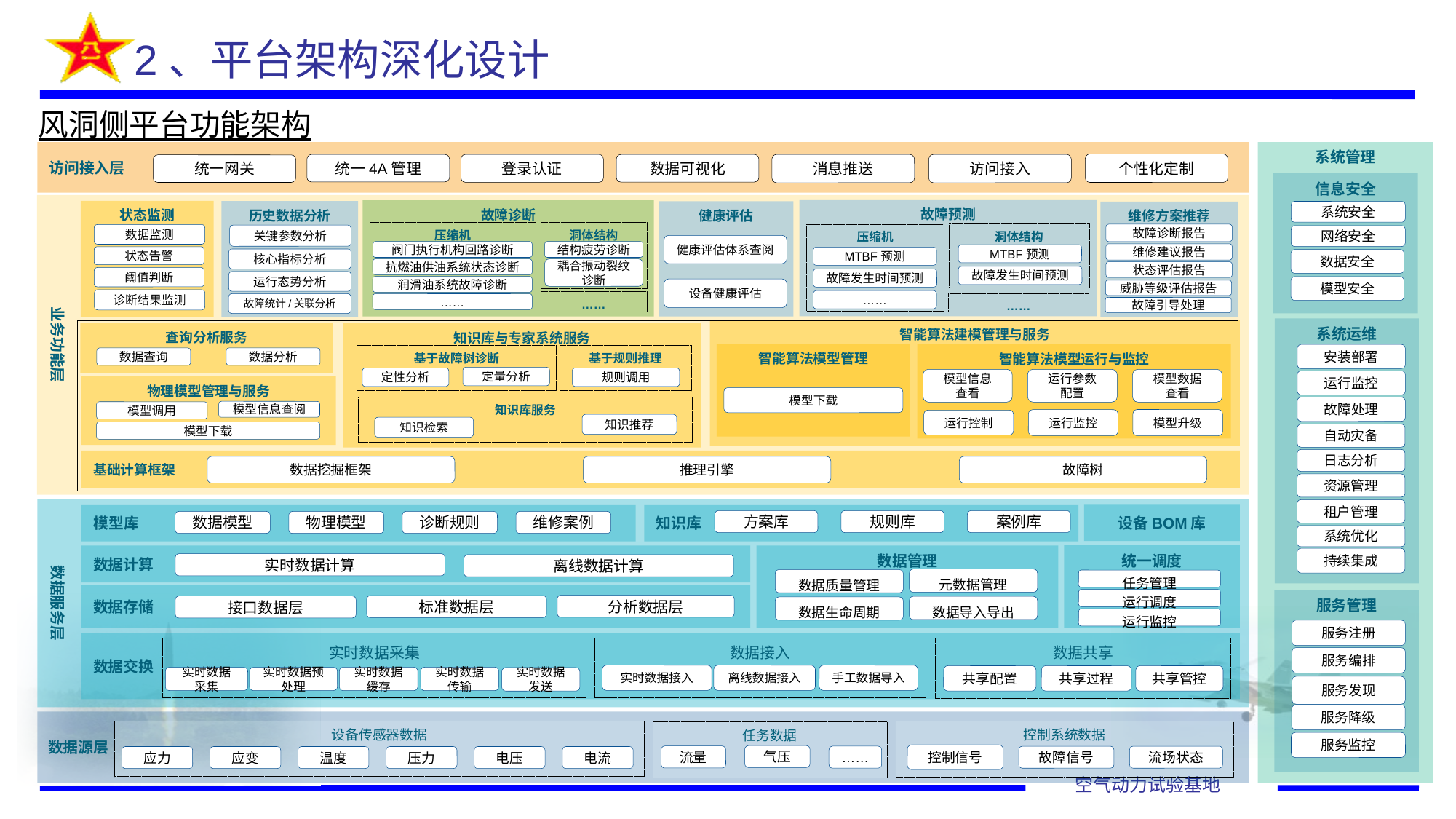

2、平台架构深化设计
# 风洞侧平台功能架构
系统管理
访问接入层
个性化定制
统一4A管理
登录认证
数据可视化
消息推送
访问接入
统一网关
信息安全
业务功能层
故障预测
故障诊断
状态监测
历史数据分析
健康评估
系统安全
网络安全
维修方案推荐
洞体结构
压缩机
洞体结构
压缩机
故障诊断报告
维修建议报告
状态评估报告
威胁等级评估报告
故障引导处理
数据监测
状态告警
阈值判断
诊断结果监测
关键参数分析
核心指标分析
运行态势分析
故障统计/关联分析
健康评估体系查阅
结构疲劳诊断
阀门执行机构回路诊断
MTBF预测
MTBF预测
数据安全
抗燃油供油系统状态诊断
耦合振动裂纹诊断
故障发生时间预测
故障发生时间预测
润滑油系统故障诊断
模型安全
设备健康评估
……
……
……
……
系统运维
智能算法建模管理与服务

查询分析服务
数据查询
数据分析
知识库与专家系统服务
基于故障树诊断
基于规则推理
定量分析
定性分析
规则调用
知识库服务
知识推荐
知识检索
智能算法模型管理
智能算法模型运行与监控
安装部署
运行监控
故障处理
自动灾备
日志分析
资源管理
租户管理
系统优化
持续集成
模型信息
查看
运行参数
配置
模型数据
查看
物理模型管理与服务
模型信息查阅
模型调用
模型下载
模型下载
模型升级
运行监控
运行控制
基础计算框架
数据挖掘框架
推理引擎
故障树
数据服务层
设备BOM库
模型库
知识库
方案库
规则库
案例库
数据模型
物理模型
诊断规则
维修案例
统一调度
数据计算
数据管理
实时数据计算
离线数据计算
分析数据层
标准数据层
接口数据层
元数据管理
数据导入导出
数据质量管理
数据生命周期
任务管理
运行调度
运行监控
数据存储
服务管理
服务注册
服务编排
服务发现
服务降级
服务监控
数据交换
实时数据采集
数据接入
数据共享
实时数据接入
离线数据接入
手工数据导入
共享配置
共享过程
共享管控
实时数据缓存
实时数据传输
实时数据采集
实时数据预处理
实时数据发送
数据源层
设备传感器数据
控制系统数据
任务数据
控制信号
气压
流量
……
故障信号
流场状态
应力
应变
温度
压力
电压
电流